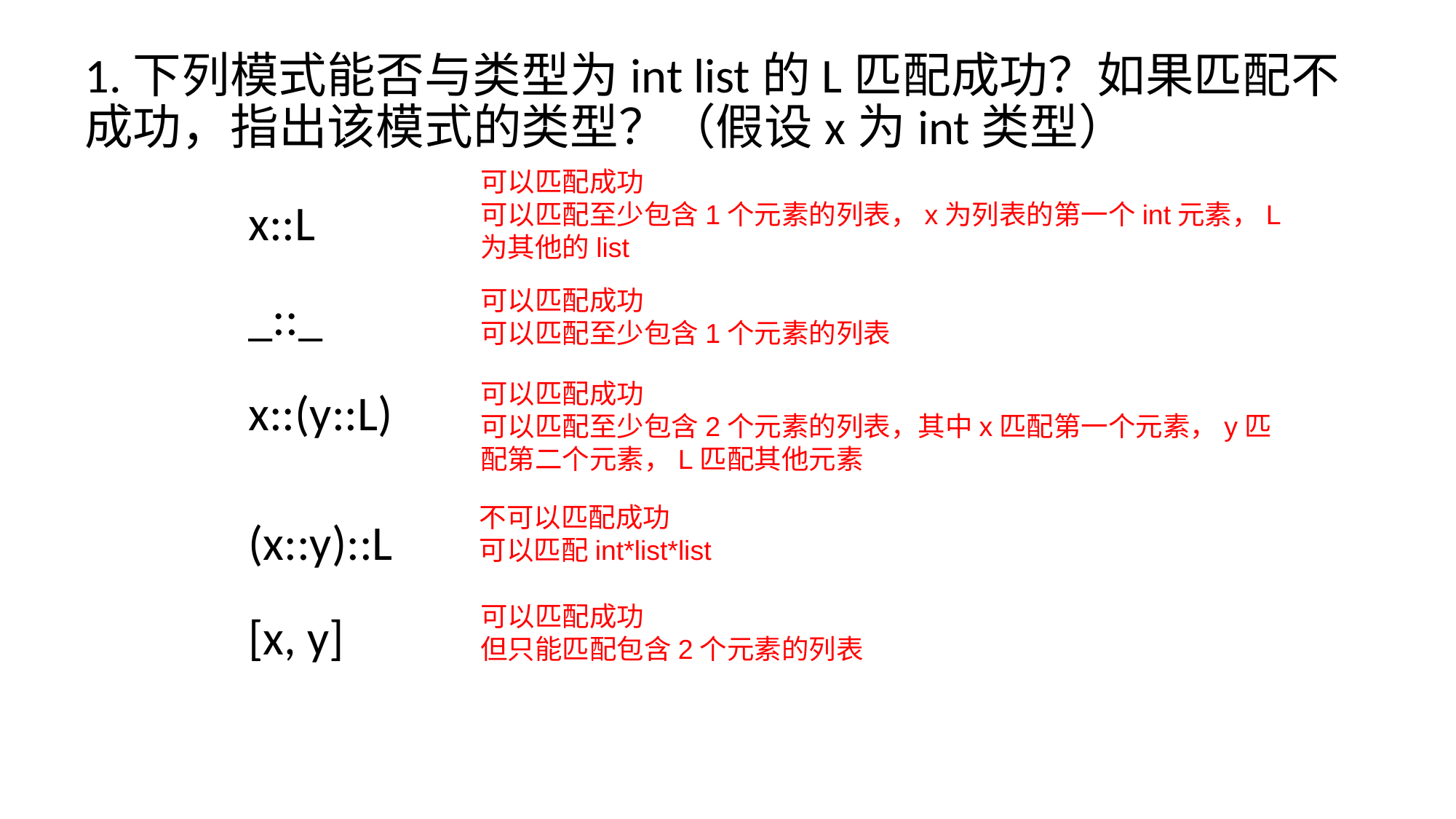

1.下列模式能否与类型为int list的L匹配成功？如果匹配不成功，指出该模式的类型？（假设x为int类型）
x::L
_::_
x::(y::L)

(x::y)::L
[x, y]
可以匹配成功
可以匹配至少包含1个元素的列表，x为列表的第一个int元素，L为其他的list
可以匹配成功
可以匹配至少包含1个元素的列表
可以匹配成功
可以匹配至少包含2个元素的列表，其中x匹配第一个元素，y匹配第二个元素，L匹配其他元素
不可以匹配成功
可以匹配int*list*list
可以匹配成功
但只能匹配包含2个元素的列表